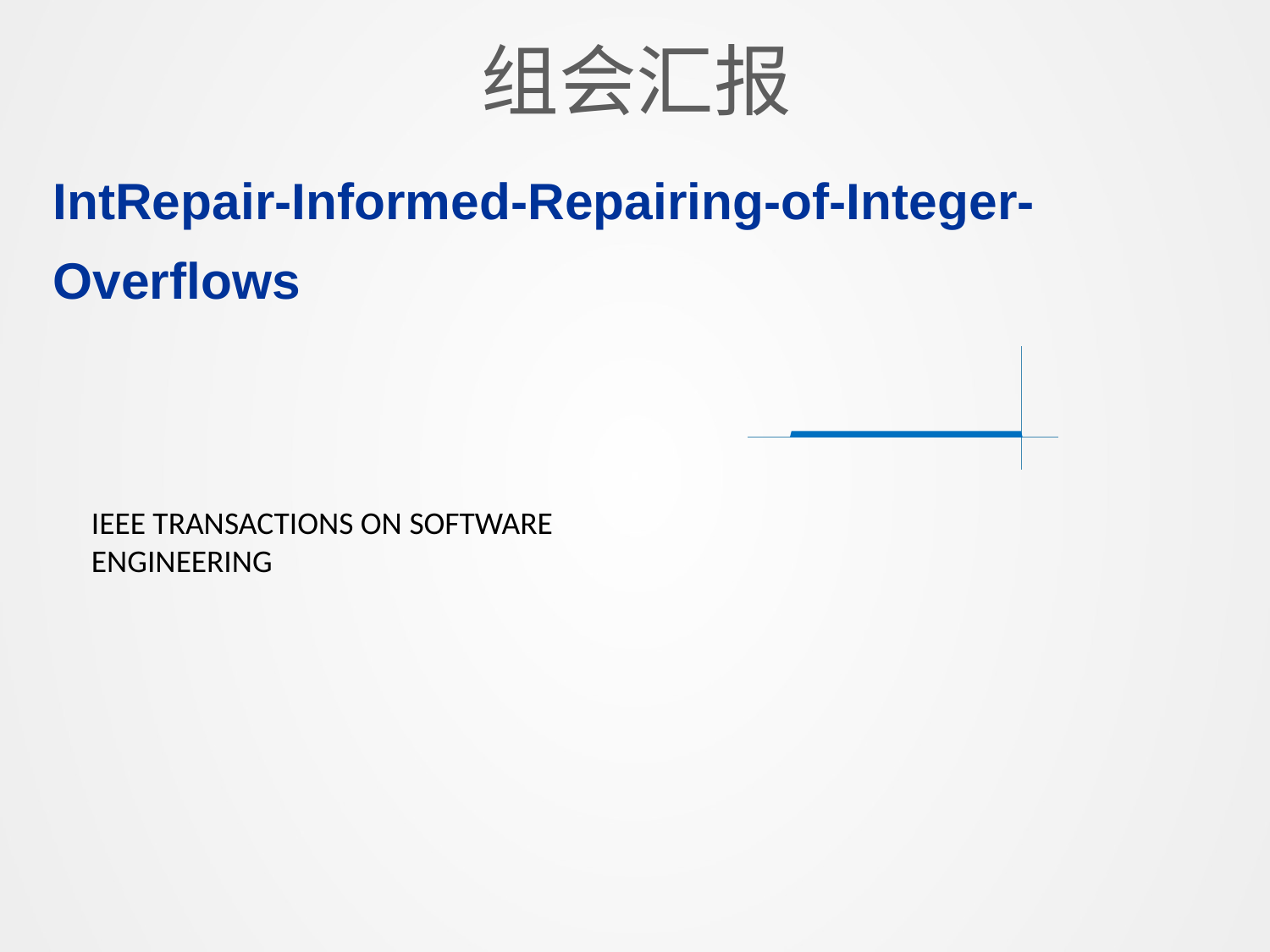

组会汇报
IntRepair-Informed-Repairing-of-Integer-Overflows

IEEE TRANSACTIONS ON SOFTWARE ENGINEERING